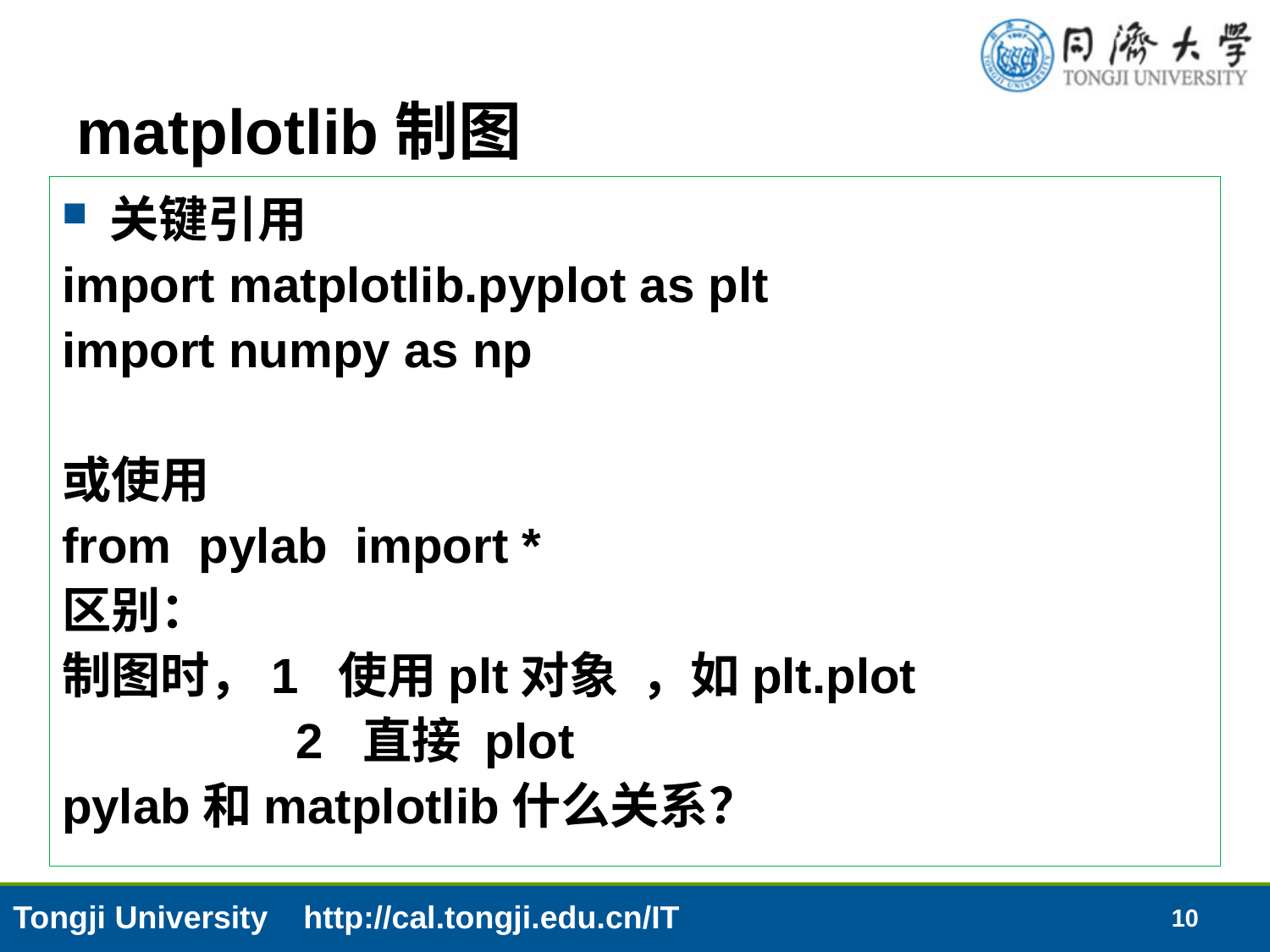

# matplotlib制图
关键引用
import matplotlib.pyplot as plt
import numpy as np

或使用
from  pylab  import *
区别：
制图时，1  使用plt对象  ，如plt.plot
                 2  直接 plot
pylab和matplotlib什么关系？